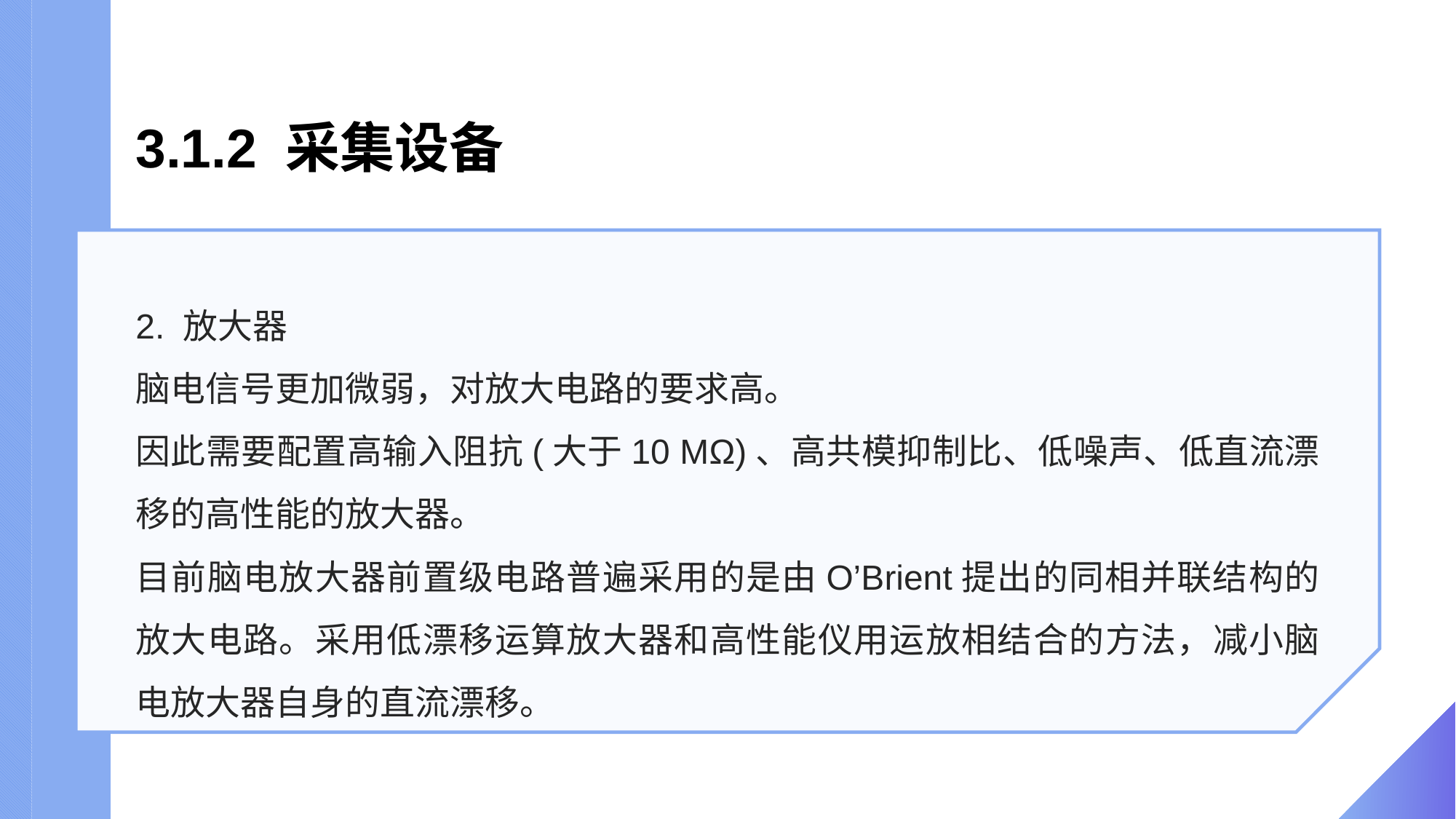

# 3.1.2 采集设备
2. 放大器
脑电信号更加微弱，对放大电路的要求高。
因此需要配置高输入阻抗(大于10 MΩ)、高共模抑制比、低噪声、低直流漂移的高性能的放大器。
目前脑电放大器前置级电路普遍采用的是由O’Brient提出的同相并联结构的放大电路。采用低漂移运算放大器和高性能仪用运放相结合的方法，减小脑电放大器自身的直流漂移。